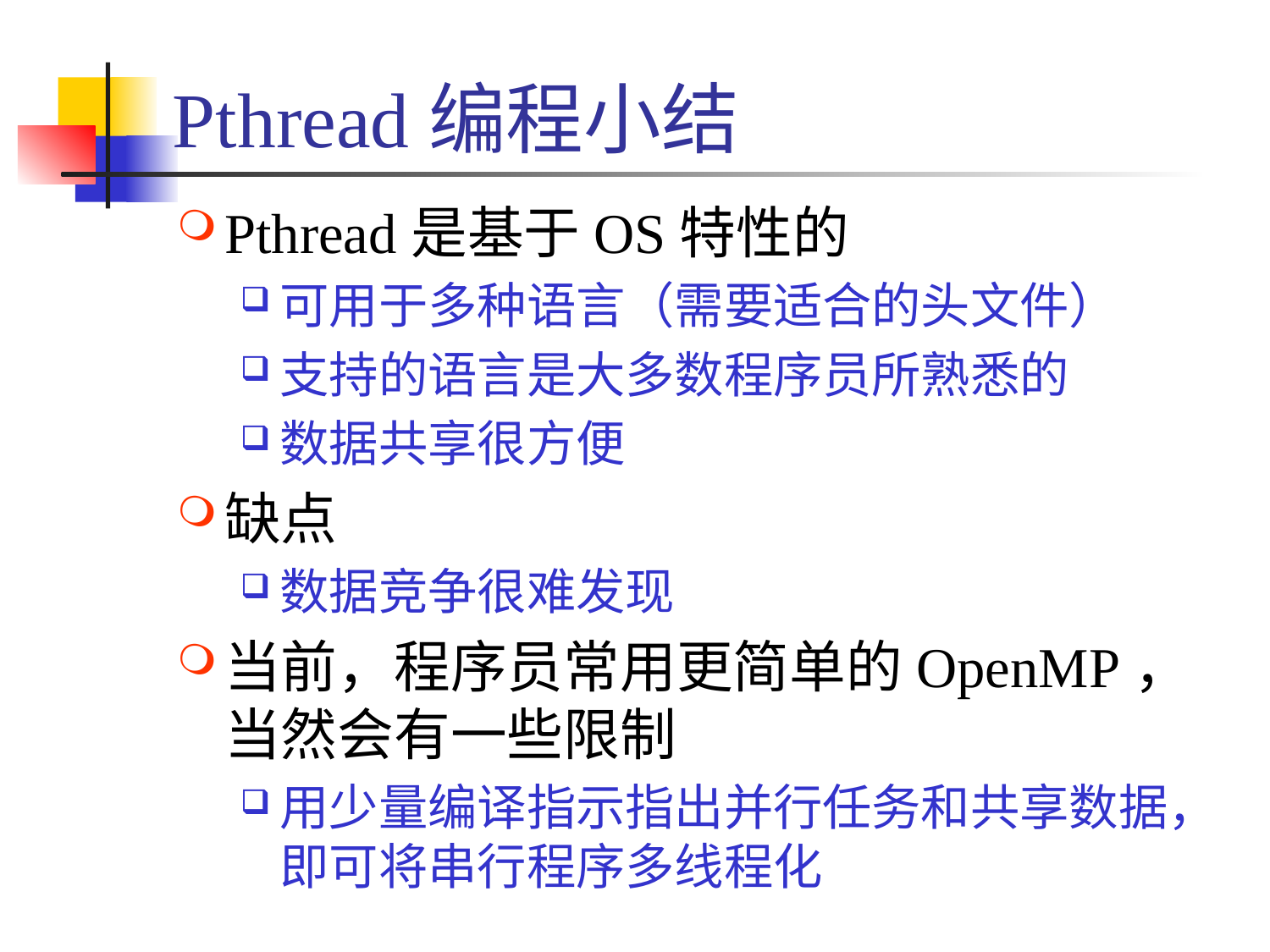

# Pthread编程小结
Pthread是基于OS特性的
可用于多种语言（需要适合的头文件）
支持的语言是大多数程序员所熟悉的
数据共享很方便
缺点
数据竞争很难发现
当前，程序员常用更简单的OpenMP，当然会有一些限制
用少量编译指示指出并行任务和共享数据，即可将串行程序多线程化